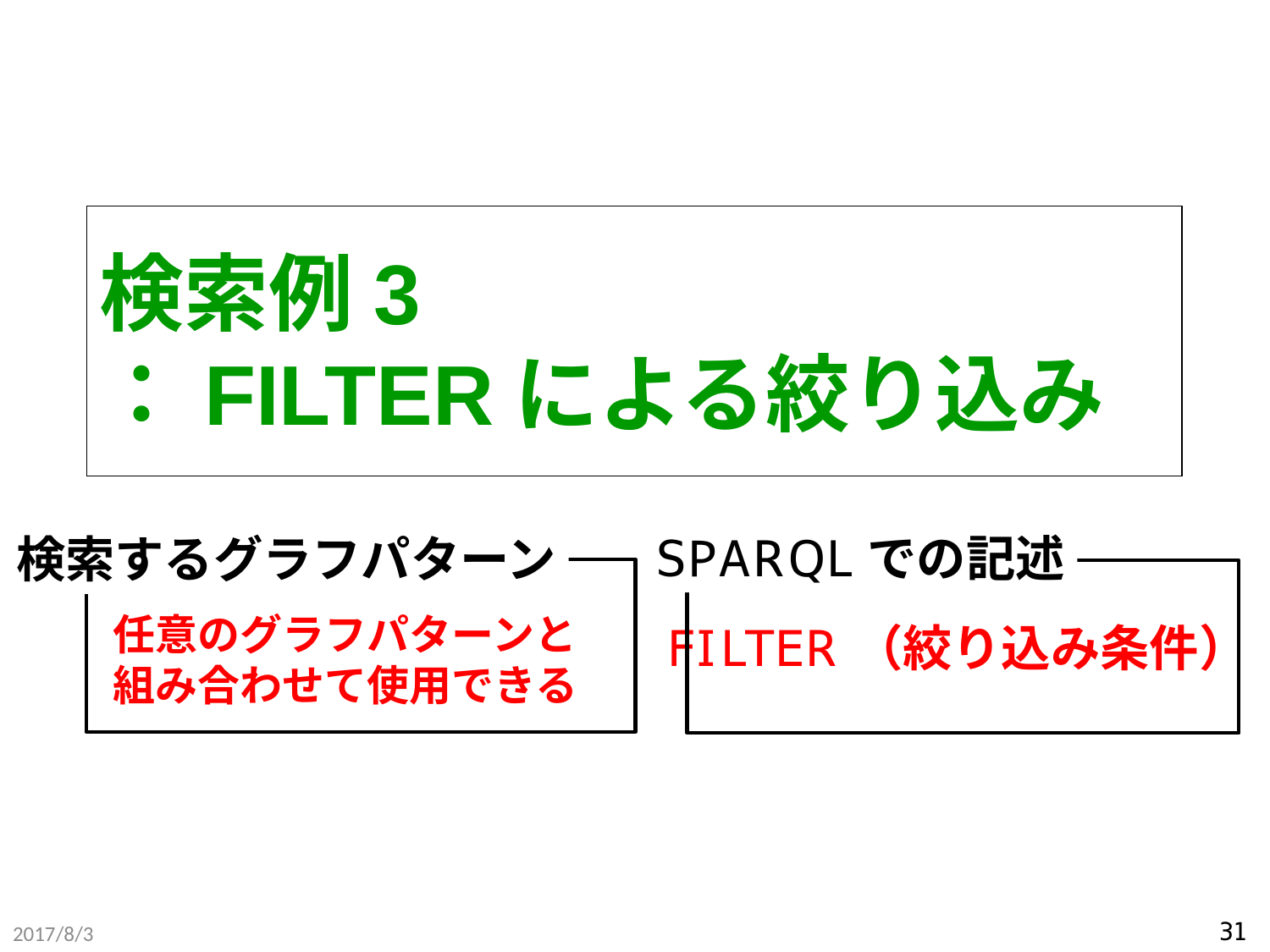

# 検索例3 ：FILTERによる絞り込み
SPARQLでの記述
検索するグラフパターン

任意のグラフパターンと
組み合わせて使用できる
FILTER（絞り込み条件）
2017/8/3
31